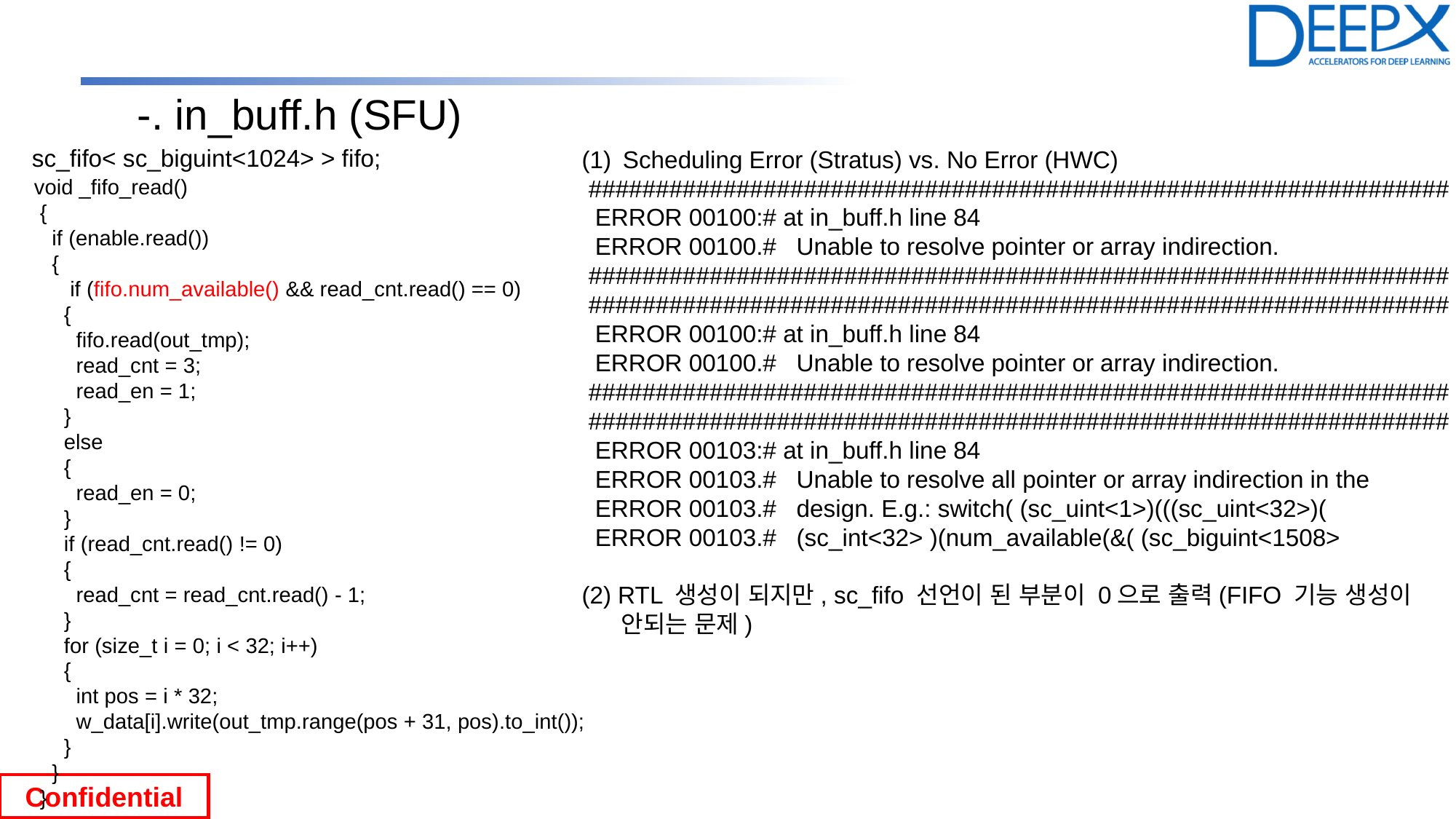

-. in_buff.h (SFU)
sc_fifo< sc_biguint<1024> > fifo;
Scheduling Error (Stratus) vs. No Error (HWC)
 ################################################################
  ERROR 00100:# at in_buff.h line 84
  ERROR 00100.#   Unable to resolve pointer or array indirection.
 ################################################################
 ################################################################
  ERROR 00100:# at in_buff.h line 84
  ERROR 00100.#   Unable to resolve pointer or array indirection.
 ################################################################
 ################################################################
  ERROR 00103:# at in_buff.h line 84
  ERROR 00103.#   Unable to resolve all pointer or array indirection in the
  ERROR 00103.#   design. E.g.: switch( (sc_uint<1>)(((sc_uint<32>)(
  ERROR 00103.#   (sc_int<32> )(num_available(&( (sc_biguint<1508>

(2) RTL 생성이 되지만, sc_fifo 선언이 된 부분이 0으로 출력(FIFO 기능 생성이
     안되는 문제)
 void _fifo_read()
  {
    if (enable.read())
    {
       if (fifo.num_available() && read_cnt.read() == 0)
      {
        fifo.read(out_tmp);
        read_cnt = 3;
        read_en = 1;
      }
      else
      {
        read_en = 0;
      }
      if (read_cnt.read() != 0)
      {
        read_cnt = read_cnt.read() - 1;
      }
      for (size_t i = 0; i < 32; i++)
      {
        int pos = i * 32;
        w_data[i].write(out_tmp.range(pos + 31, pos).to_int());
      }
    }
  }